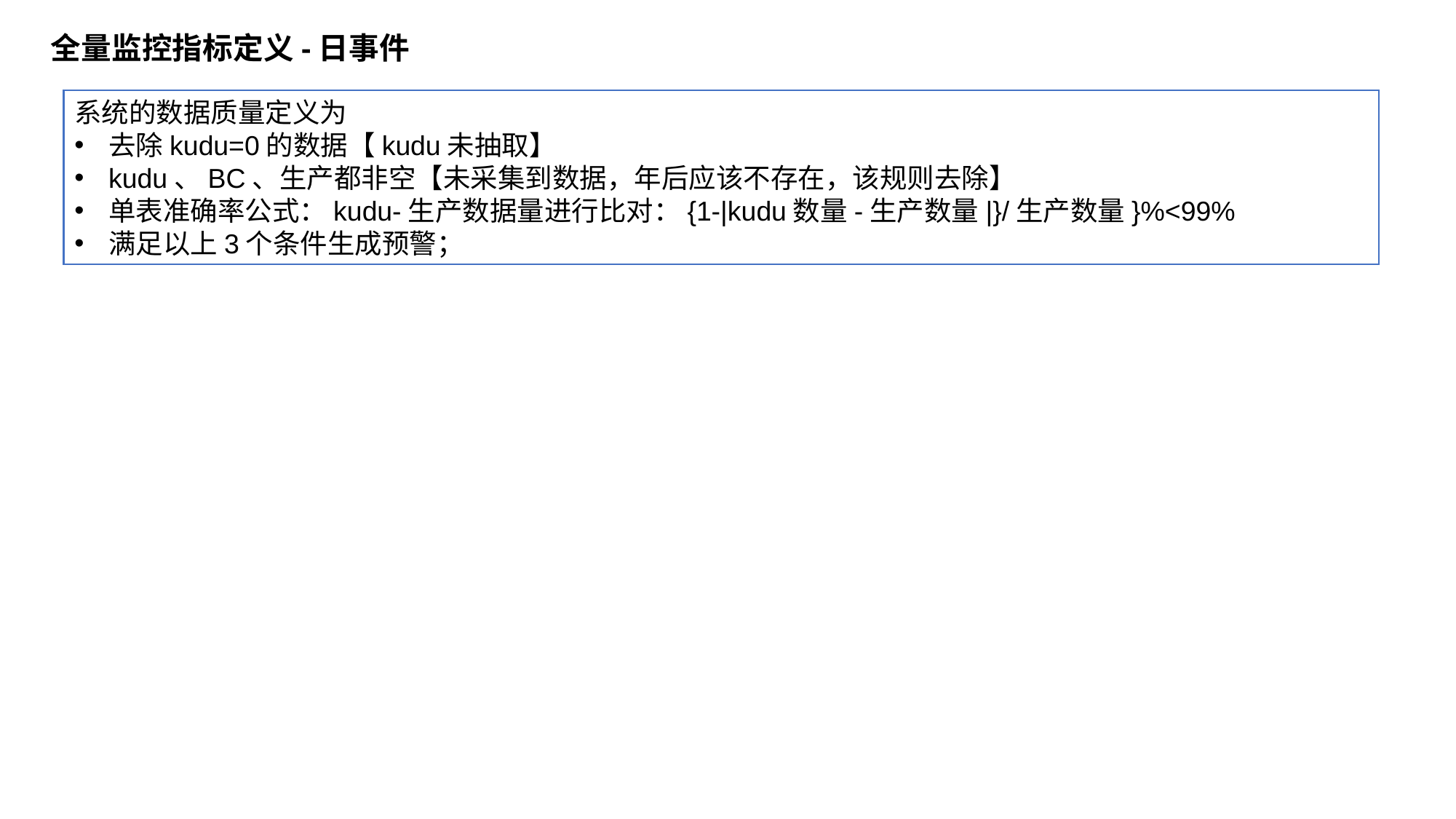

全量监控指标定义-日事件
系统的数据质量定义为
去除kudu=0的数据【kudu未抽取】
kudu、BC、生产都非空【未采集到数据，年后应该不存在，该规则去除】
单表准确率公式：kudu-生产数据量进行比对：{1-|kudu数量-生产数量|}/生产数量}%<99%
满足以上3个条件生成预警；